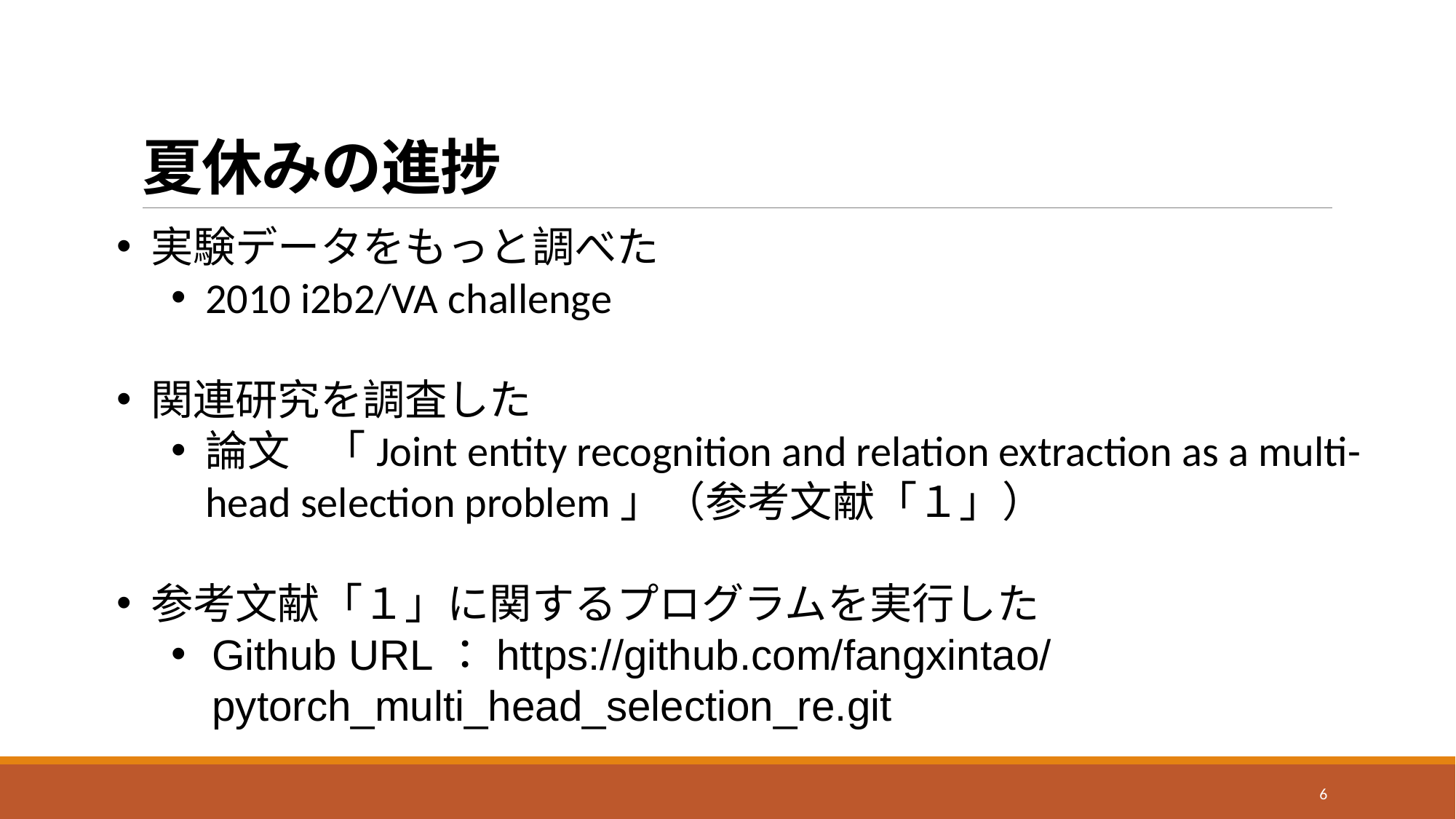

# 夏休みの進捗
実験データをもっと調べた
2010 i2b2/VA challenge

関連研究を調査した
論文	 「Joint entity recognition and relation extraction as a multi-head selection problem」（参考文献「１」）

参考文献「１」に関するプログラムを実行した
Github URL：https://github.com/fangxintao/pytorch_multi_head_selection_re.git
6